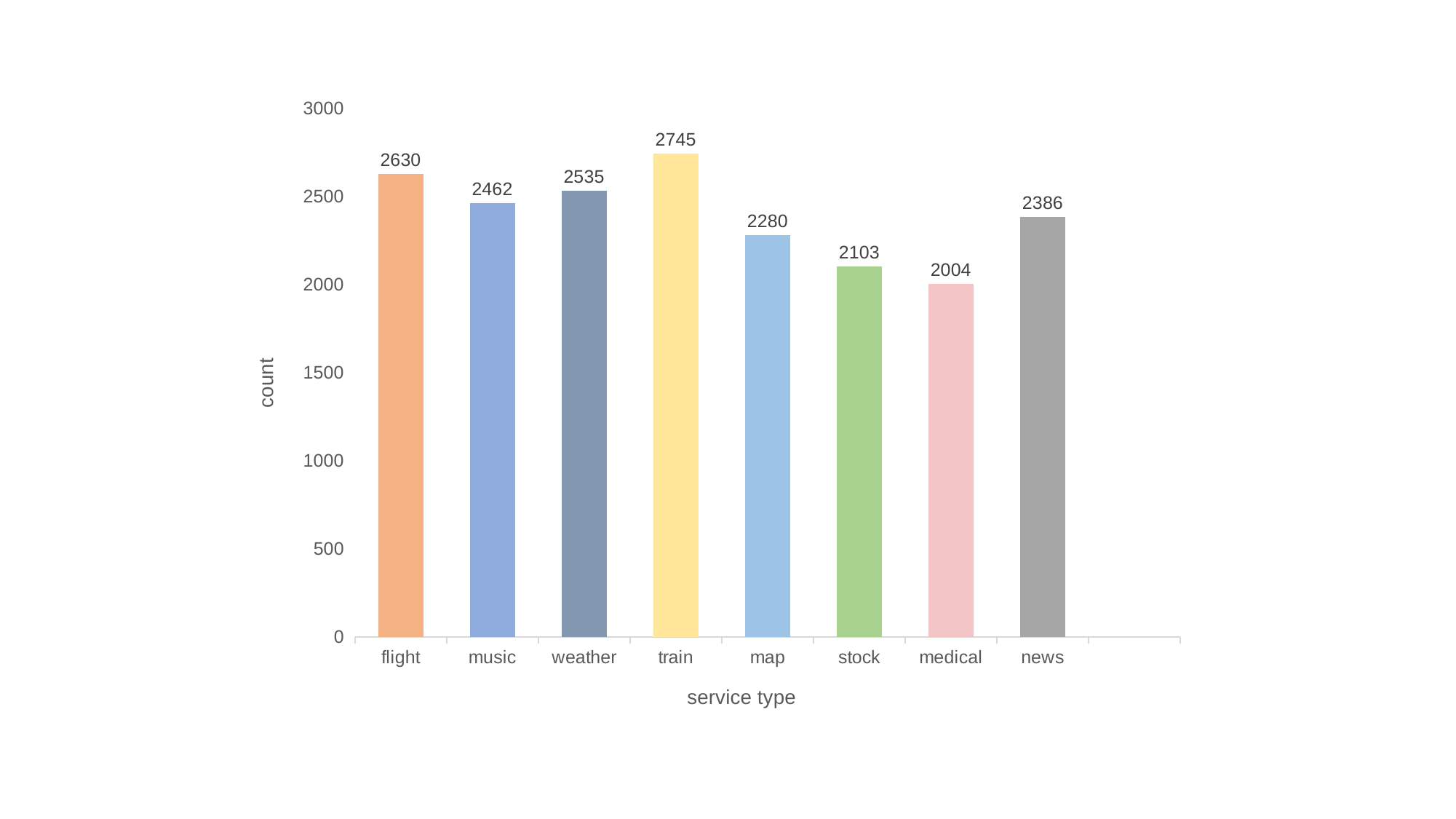

### Chart

| Category | 系列 1 |
|---|---|
| flight | 2630.0 |
| music | 2462.0 |
| weather | 2535.0 |
| train | 2745.0 |
| map | 2280.0 |
| stock | 2103.0 |
| medical | 2004.0 |
| news | 2386.0 |